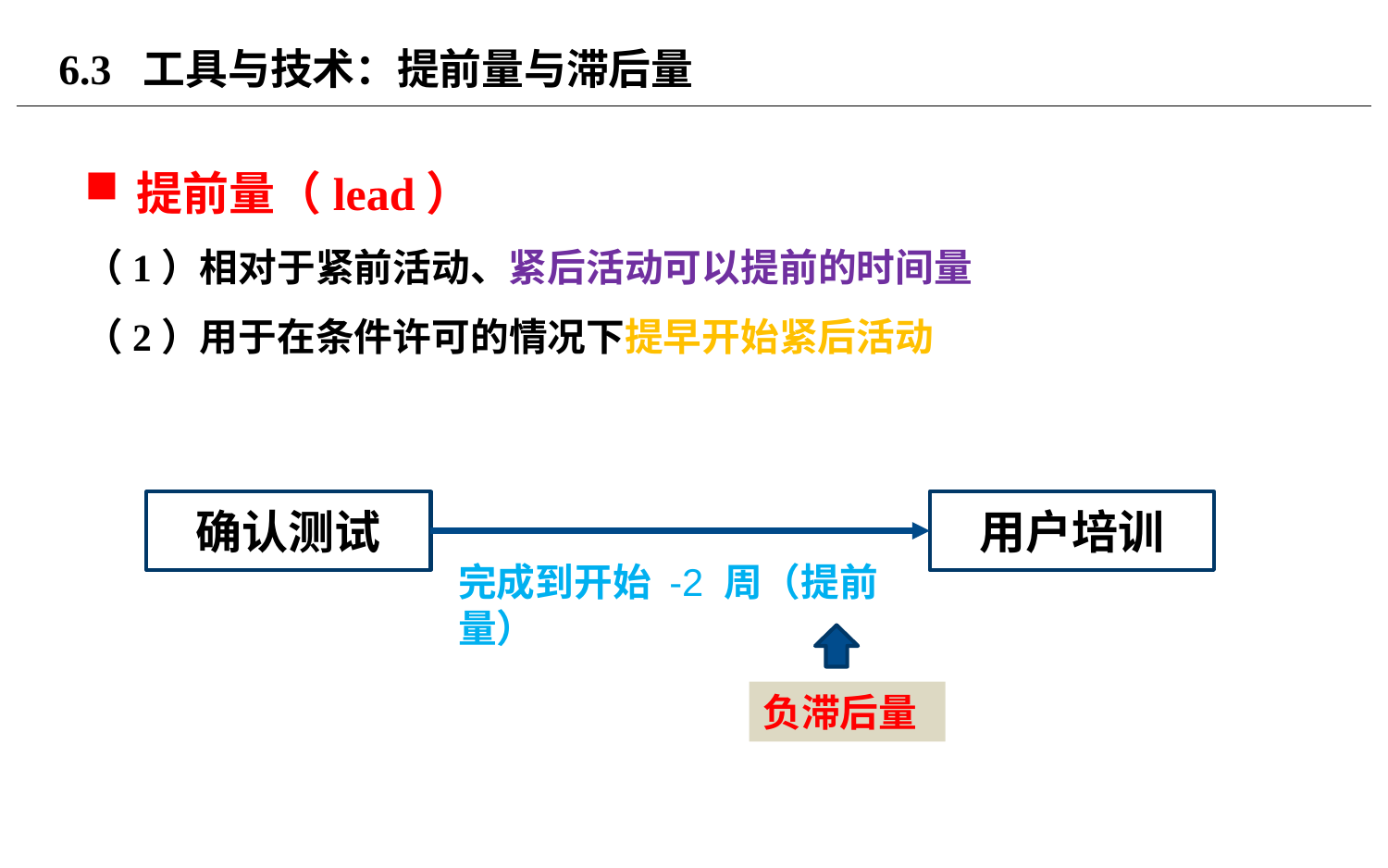

# 6.3  工具与技术：提前量与滞后量
提前量（lead）
（1）相对于紧前活动、紧后活动可以提前的时间量
（2）用于在条件许可的情况下提早开始紧后活动

确认测试
用户培训
完成到开始 -2 周（提前量）

负滞后量